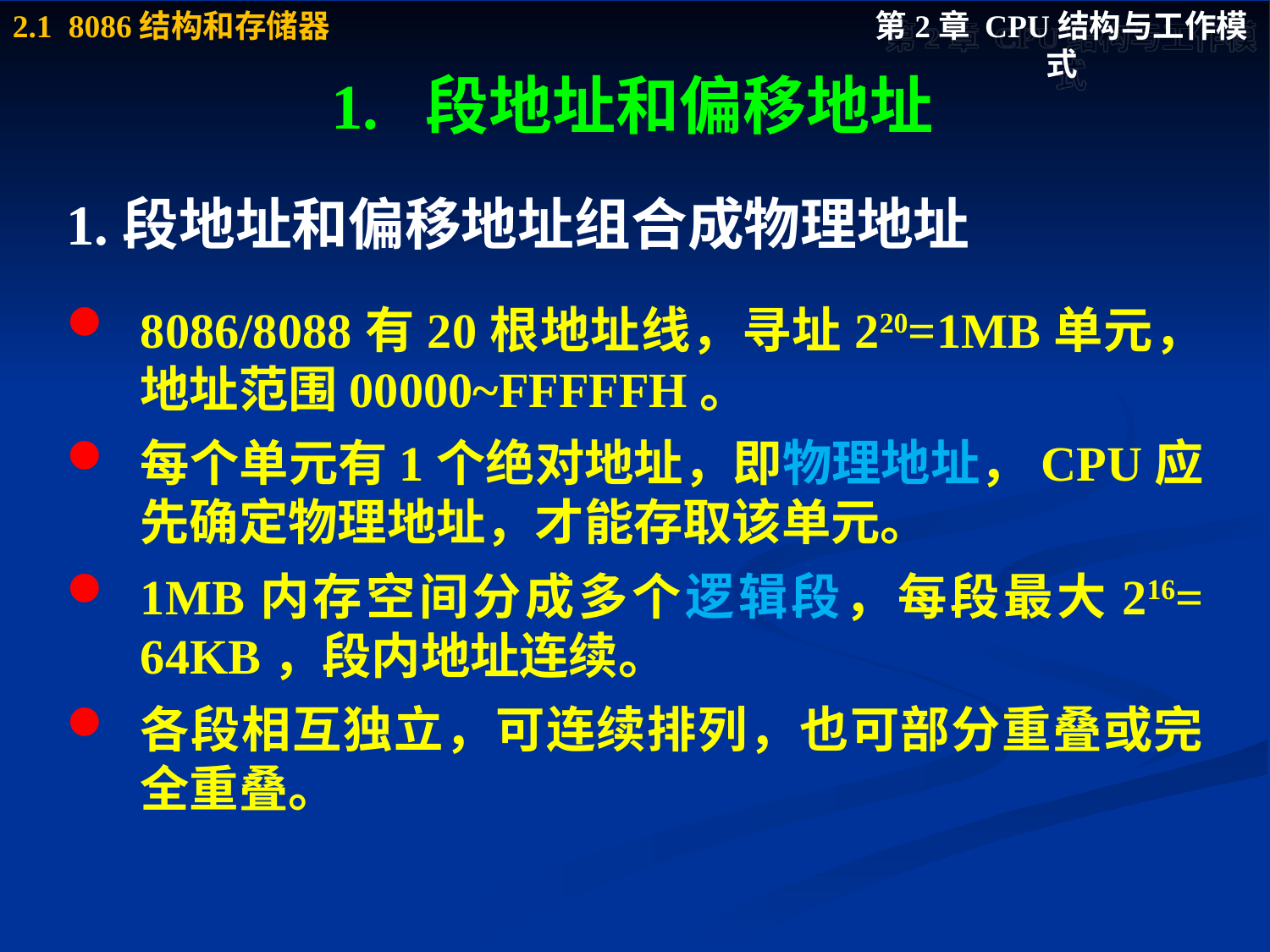

# 1.  段地址和偏移地址
1.段地址和偏移地址组合成物理地址
8086/8088有20根地址线，寻址220=1MB单元，地址范围00000~FFFFFH。
每个单元有1个绝对地址，即物理地址，CPU应先确定物理地址，才能存取该单元。
1MB内存空间分成多个逻辑段，每段最大216= 64KB，段内地址连续。
各段相互独立，可连续排列，也可部分重叠或完全重叠。